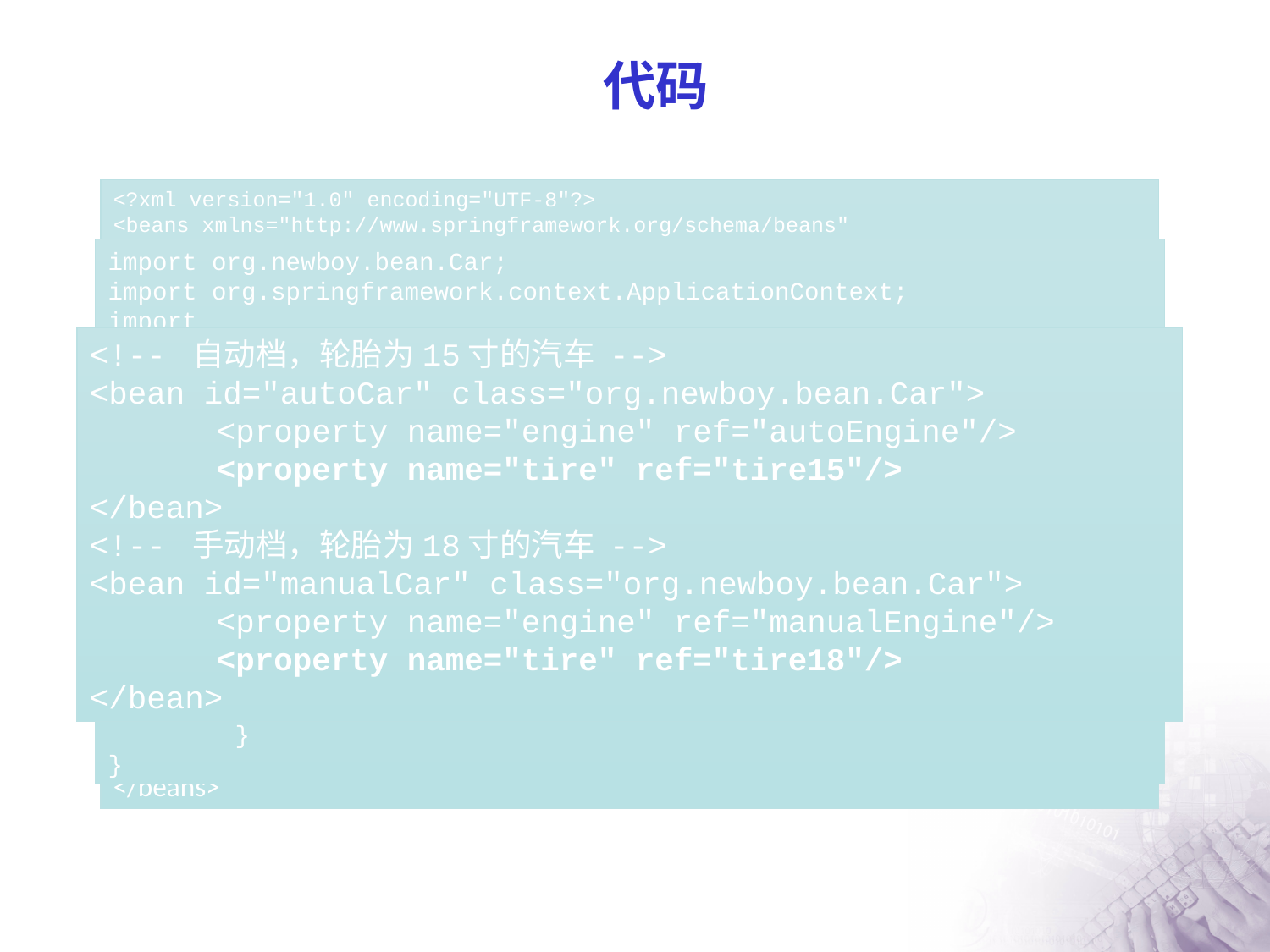

# 代码
<?xml version="1.0" encoding="UTF-8"?>
<beans xmlns="http://www.springframework.org/schema/beans"
	xmlns:xsi="http://www.w3.org/2001/XMLSchema-instance"
	xsi:schemaLocation="http://www.springframework.org/schema/beans
	http://www.springframework.org/schema/beans/spring-beans-4.2.xsd">
	<!-- 自动档发动机 -->
	<bean id="autoEngine" class="org.newboy.bean.impl.AutoEngineImpl"/>
	<!-- 手动档发动机 -->
	<bean id="manualEngine" class="org.newboy.bean.impl.ManualEngineImpl"/>
	<!-- 半径18的轮胎 -->
	<bean id="tire18" class="org.newboy.bean.impl.TireR18Impl"/>
	<!-- 半径15的轮胎 -->
	<bean id="tire15" class="org.newboy.bean.impl.TireR15Impl"/>
	<!-- 自动档，轮胎为18寸的汽车 -->
	<bean id="autoCar" class="org.newboy.bean.Car">
		<property name="engine" ref="autoEngine"/>
		<property name="tire" ref="tire18"/>
	</bean>
	<!-- 手动档，轮胎为15寸的汽车 -->
	<bean id="manualCar" class="org.newboy.bean.Car">
		<property name="engine" ref="manualEngine"/>
		<property name="tire" ref="tire15"/>
	</bean>
</beans>
import org.newboy.bean.Car;
import org.springframework.context.ApplicationContext;
import org.springframework.context.support.ClassPathXmlApplicationContext;
/* 汽车的测试类 */
public class TestCar {
	public static void main(String[] args) {
		ApplicationContext context = new ClassPathXmlApplicationContext("applicationContext.xml");
		//分别得到自动和手动汽车
		Car autoCar = (Car) context.getBean("autoCar");
		Car manualCar = (Car) context.getBean("manualCar");
		// 调用car的run()方法
		autoCar.run();
		System.out.println();
		manualCar.run();
	}
}
<!-- 自动档，轮胎为15寸的汽车 -->
<bean id="autoCar" class="org.newboy.bean.Car">
	<property name="engine" ref="autoEngine"/>
	<property name="tire" ref="tire15"/>
</bean>
<!-- 手动档，轮胎为18寸的汽车 -->
<bean id="manualCar" class="org.newboy.bean.Car">
	<property name="engine" ref="manualEngine"/>
	<property name="tire" ref="tire18"/>
</bean>